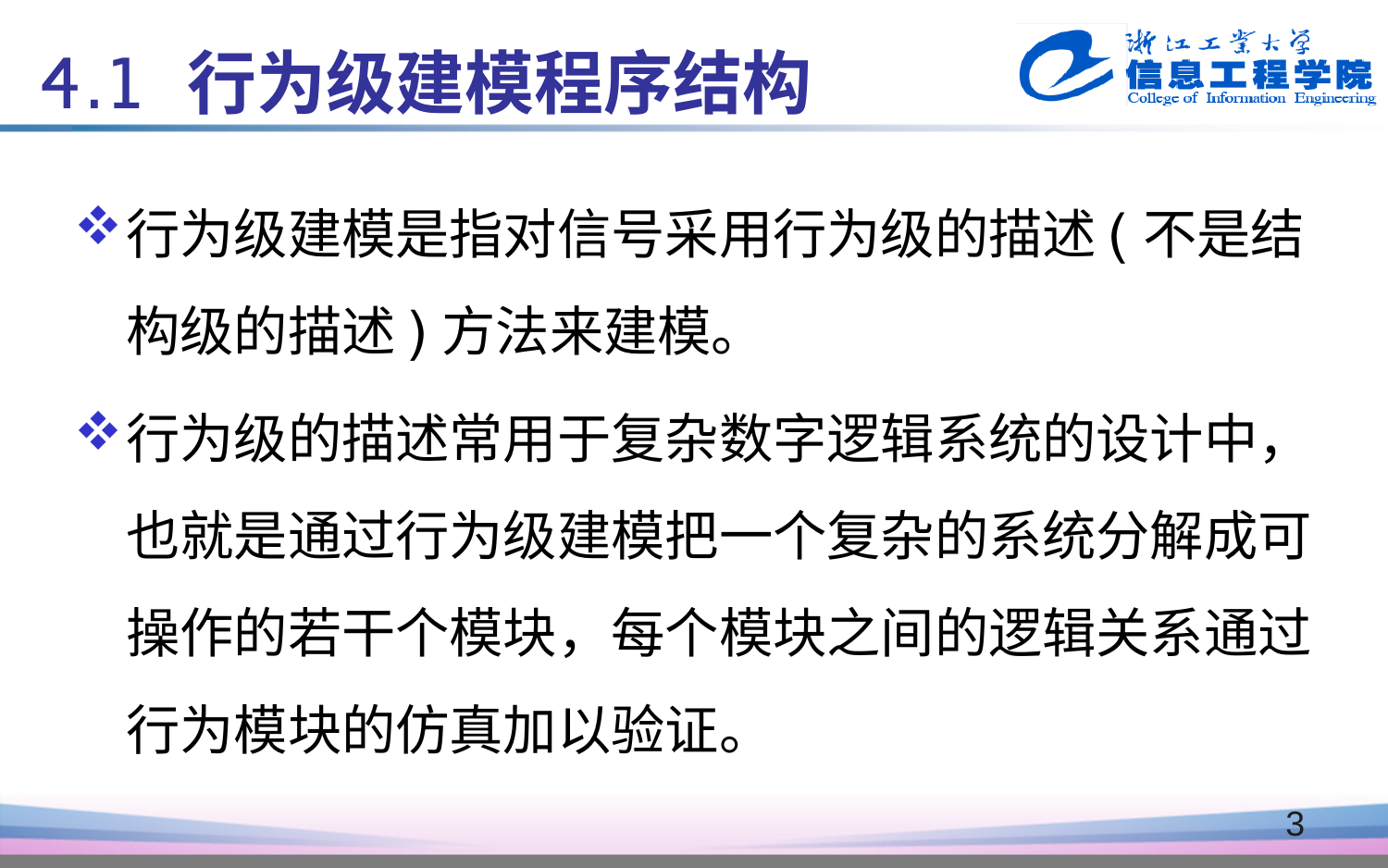

4.1 行为级建模程序结构
行为级建模是指对信号采用行为级的描述(不是结构级的描述)方法来建模。
行为级的描述常用于复杂数字逻辑系统的设计中，也就是通过行为级建模把一个复杂的系统分解成可操作的若干个模块，每个模块之间的逻辑关系通过行为模块的仿真加以验证。
3